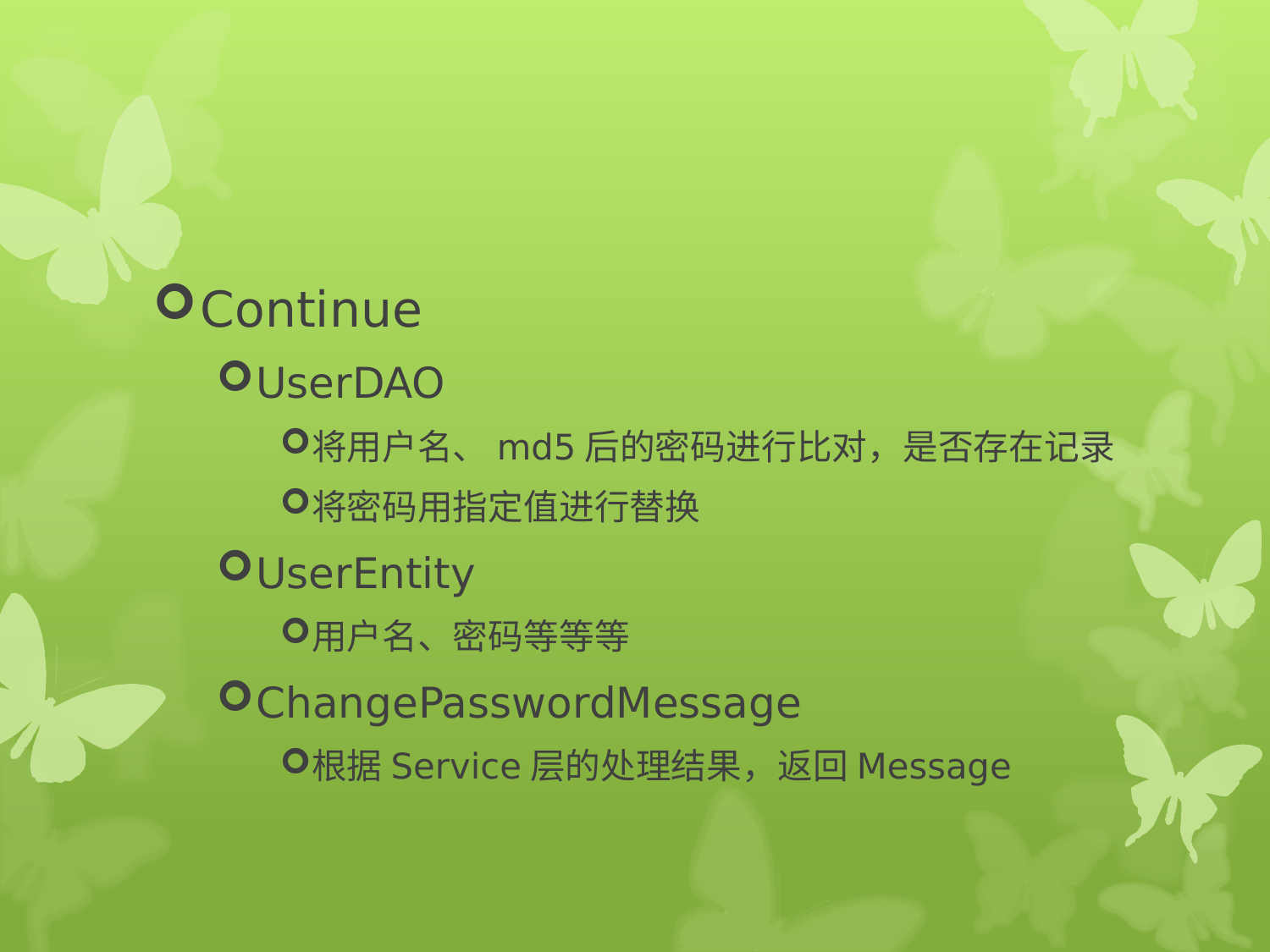

#
Continue
UserDAO
将用户名、md5后的密码进行比对，是否存在记录
将密码用指定值进行替换
UserEntity
用户名、密码等等等
ChangePasswordMessage
根据Service层的处理结果，返回Message